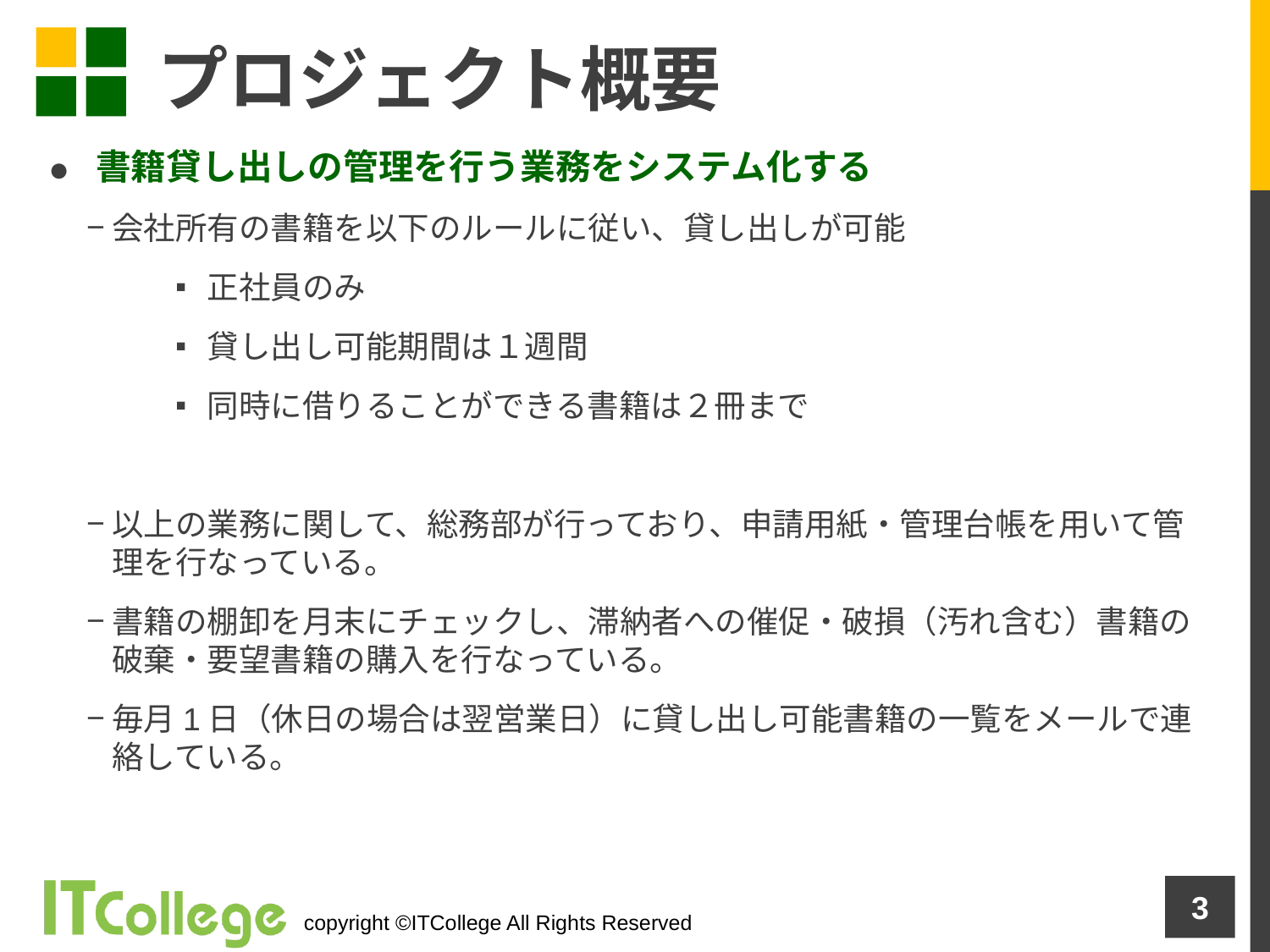

# プロジェクト概要
書籍貸し出しの管理を行う業務をシステム化する
会社所有の書籍を以下のルールに従い、貸し出しが可能
正社員のみ
貸し出し可能期間は１週間
同時に借りることができる書籍は２冊まで

以上の業務に関して、総務部が行っており、申請用紙・管理台帳を用いて管理を行なっている。
書籍の棚卸を月末にチェックし、滞納者への催促・破損（汚れ含む）書籍の破棄・要望書籍の購入を行なっている。
毎月1日（休日の場合は翌営業日）に貸し出し可能書籍の一覧をメールで連絡している。
3